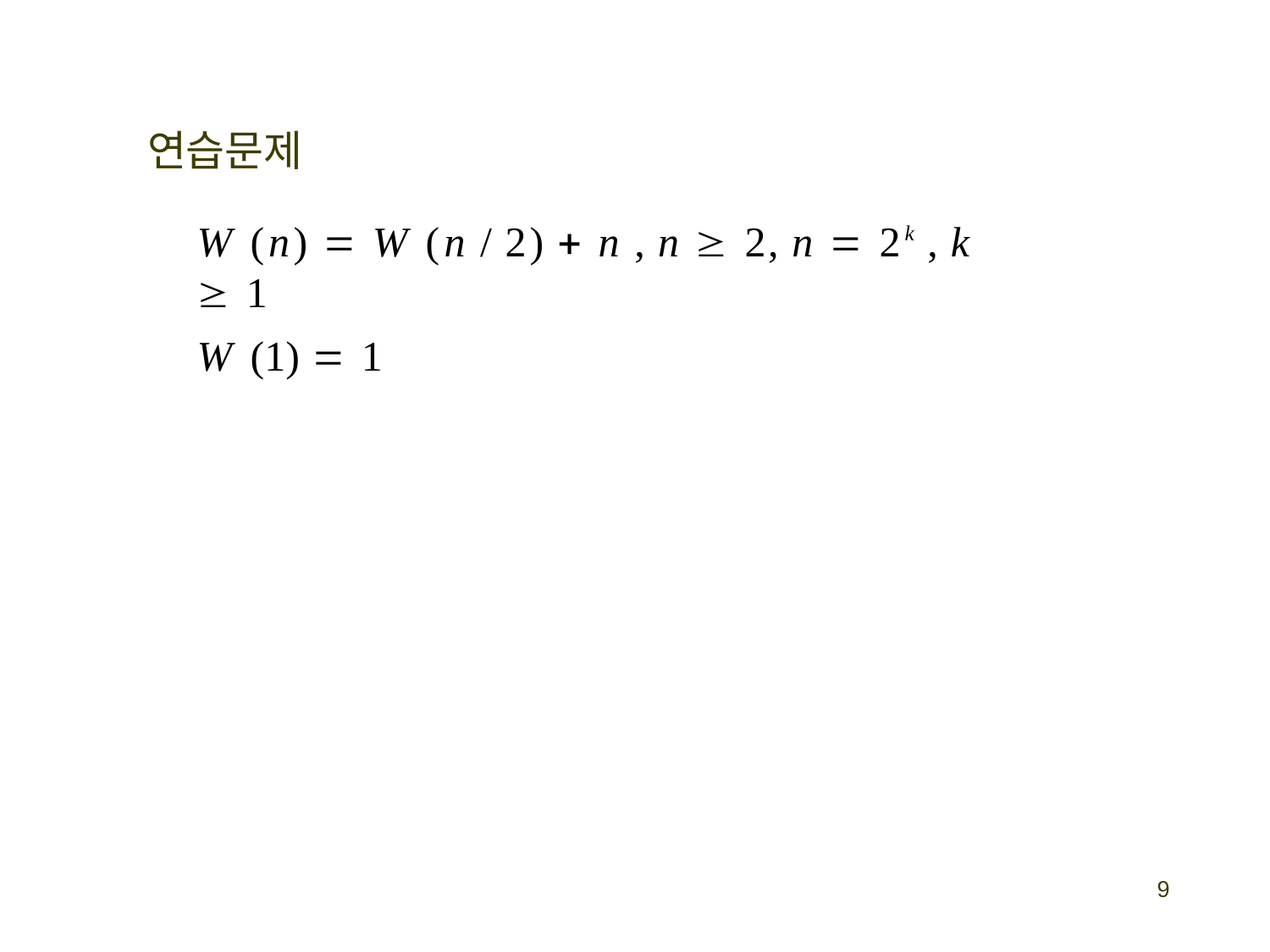

연습문제
W (n) = W (n / 2) + n , n ≥ 2, n = 2k , k ≥ 1
W (1) = 1
9